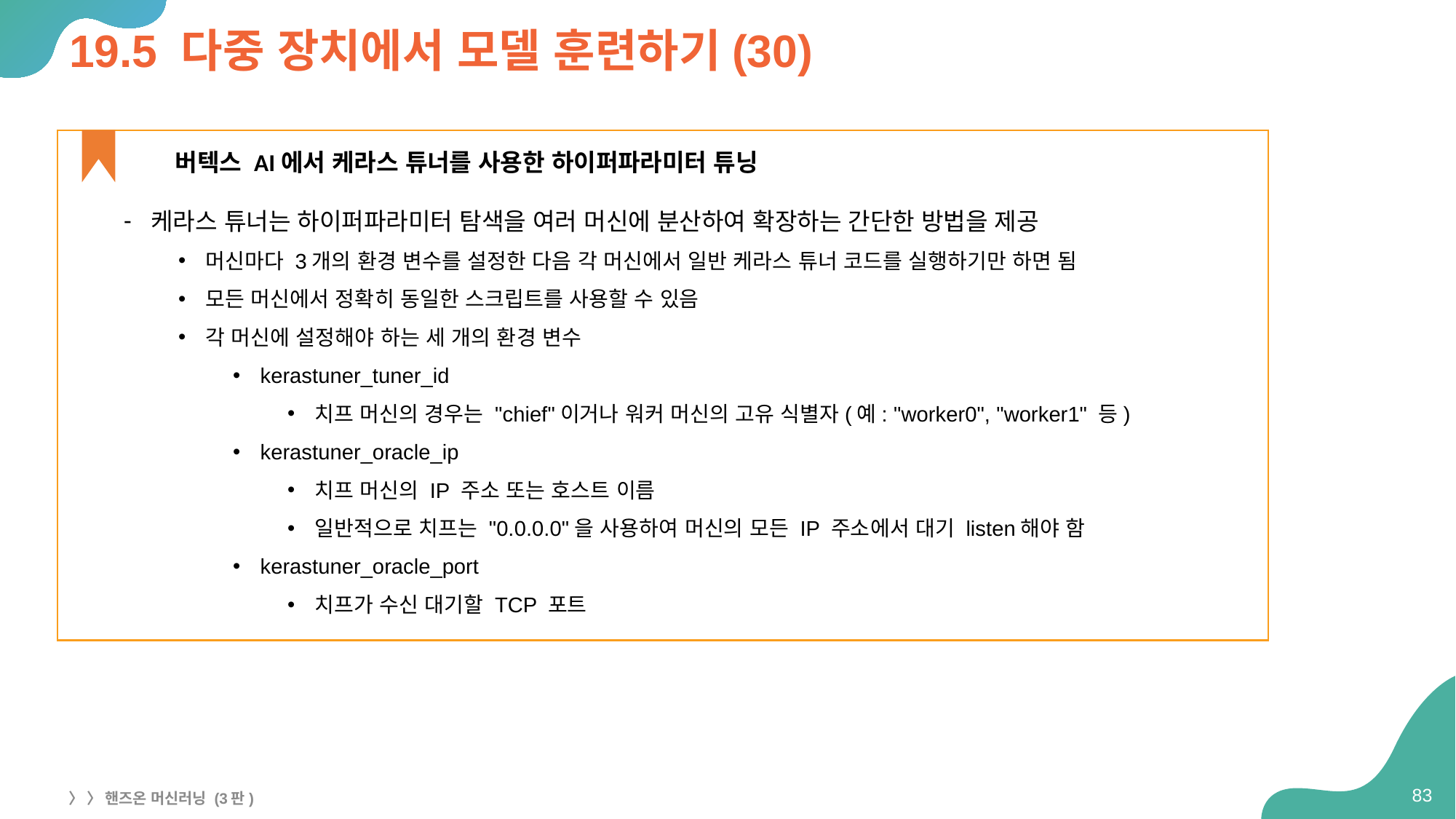

# 19.5 다중 장치에서 모델 훈련하기(30)

케라스 튜너는 하이퍼파라미터 탐색을 여러 머신에 분산하여 확장하는 간단한 방법을 제공
머신마다 3개의 환경 변수를 설정한 다음 각 머신에서 일반 케라스 튜너 코드를 실행하기만 하면 됨
모든 머신에서 정확히 동일한 스크립트를 사용할 수 있음
각 머신에 설정해야 하는 세 개의 환경 변수
kerastuner_tuner_id
치프 머신의 경우는 "chief"이거나 워커 머신의 고유 식별자(예: "worker0", "worker1" 등)
kerastuner_oracle_ip
치프 머신의 IP 주소 또는 호스트 이름
일반적으로 치프는 "0.0.0.0"을 사용하여 머신의 모든 IP 주소에서 대기 listen해야 함
kerastuner_oracle_port
치프가 수신 대기할 TCP 포트

버텍스 AI에서 케라스 튜너를 사용한 하이퍼파라미터 튜닝
83
〉 〉 핸즈온 머신러닝 (3판)